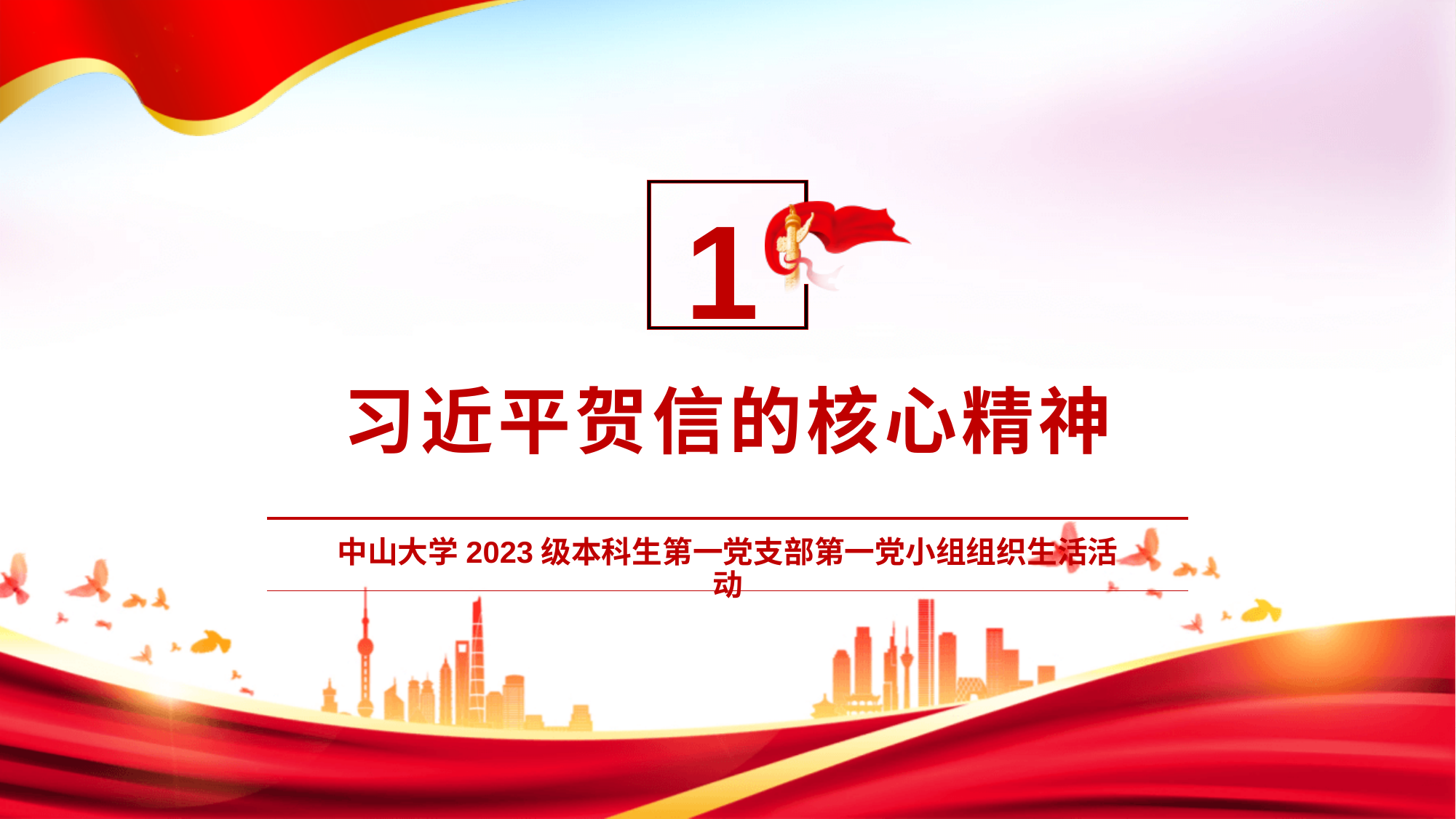

1
习近平贺信的核⼼精神
中山大学2023级本科生第一党支部第一党小组组织生活活动